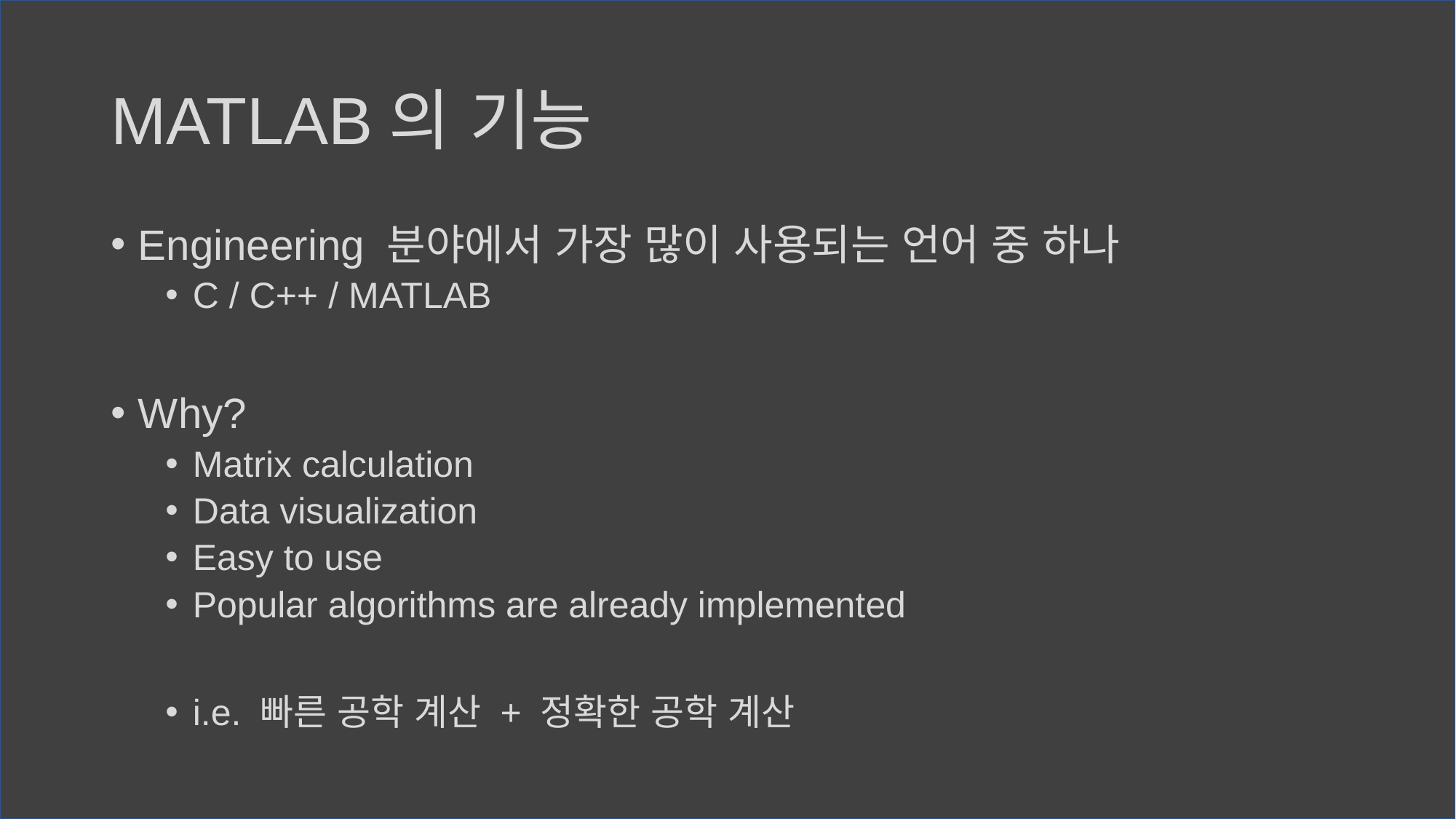

# MATLAB의 기능
Engineering 분야에서 가장 많이 사용되는 언어 중 하나
C / C++ / MATLAB

Why?
Matrix calculation
Data visualization
Easy to use
Popular algorithms are already implemented

i.e. 빠른 공학 계산 + 정확한 공학 계산